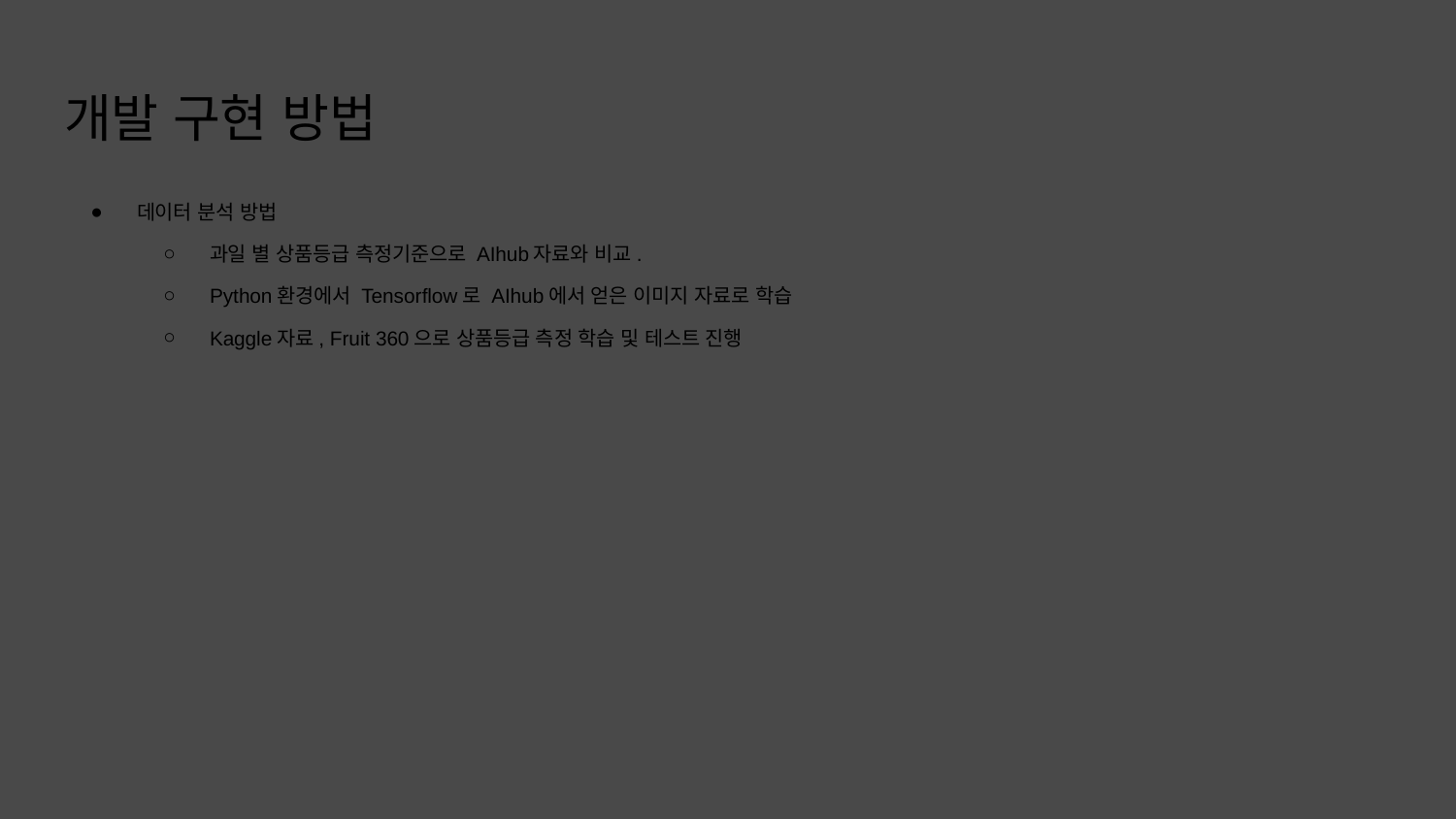

# 개발 구현 방법
데이터 분석 방법
과일 별 상품등급 측정기준으로 AIhub자료와 비교.
Python환경에서 Tensorflow로 AIhub에서 얻은 이미지 자료로 학습
Kaggle자료, Fruit 360으로 상품등급 측정 학습 및 테스트 진행